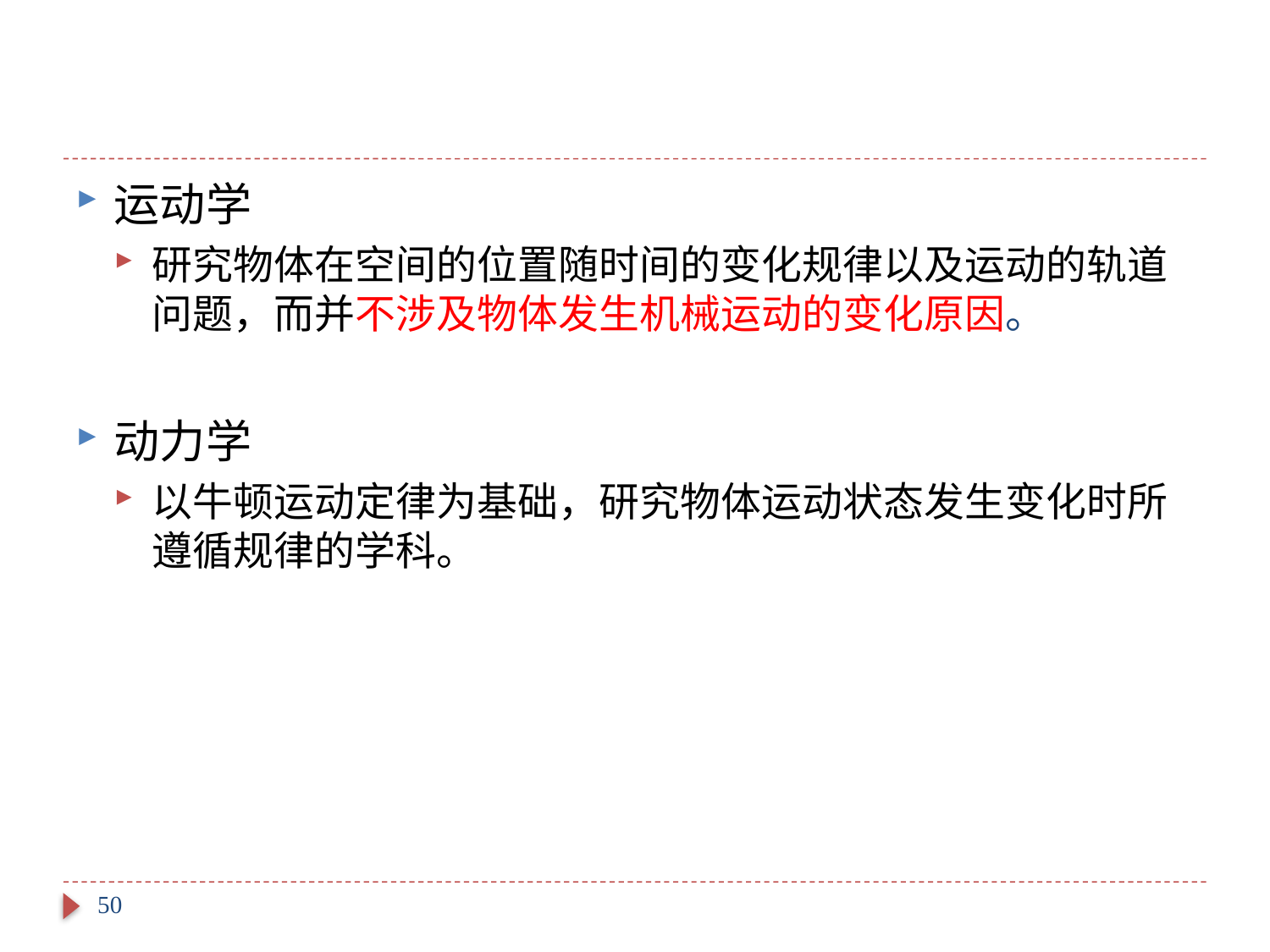

#
运动学
研究物体在空间的位置随时间的变化规律以及运动的轨道问题，而并不涉及物体发生机械运动的变化原因。

动力学
以牛顿运动定律为基础，研究物体运动状态发生变化时所遵循规律的学科。
50